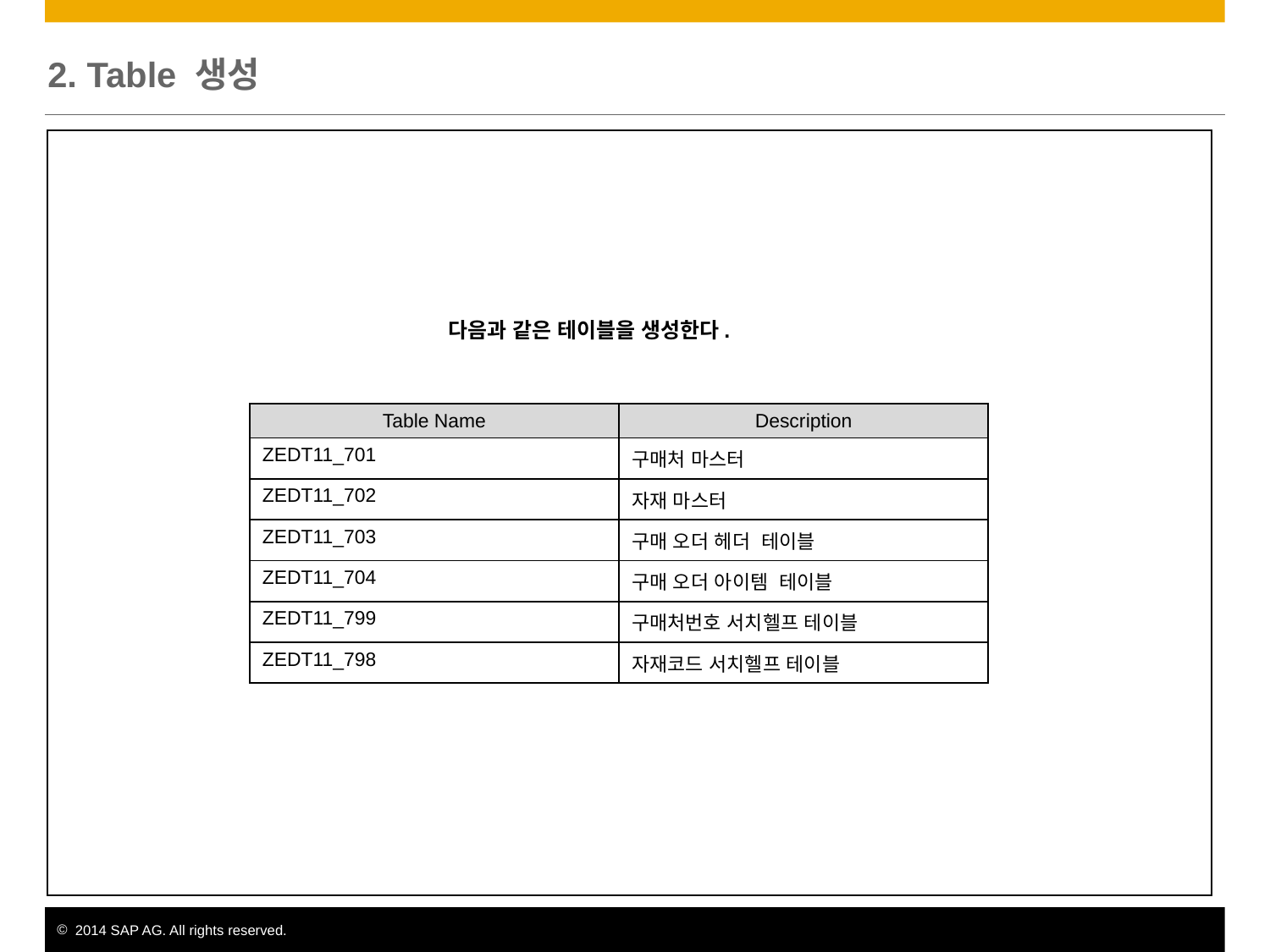

# 2. Table 생성
|  |
| --- |
다음과 같은 테이블을 생성한다.
| Table Name | Description |
| --- | --- |
| ZEDT11\_701 | 구매처 마스터 |
| ZEDT11\_702 | 자재 마스터 |
| ZEDT11\_703 | 구매 오더 헤더 테이블 |
| ZEDT11\_704 | 구매 오더 아이템 테이블 |
| ZEDT11\_799 | 구매처번호 서치헬프 테이블 |
| ZEDT11\_798 | 자재코드 서치헬프 테이블 |